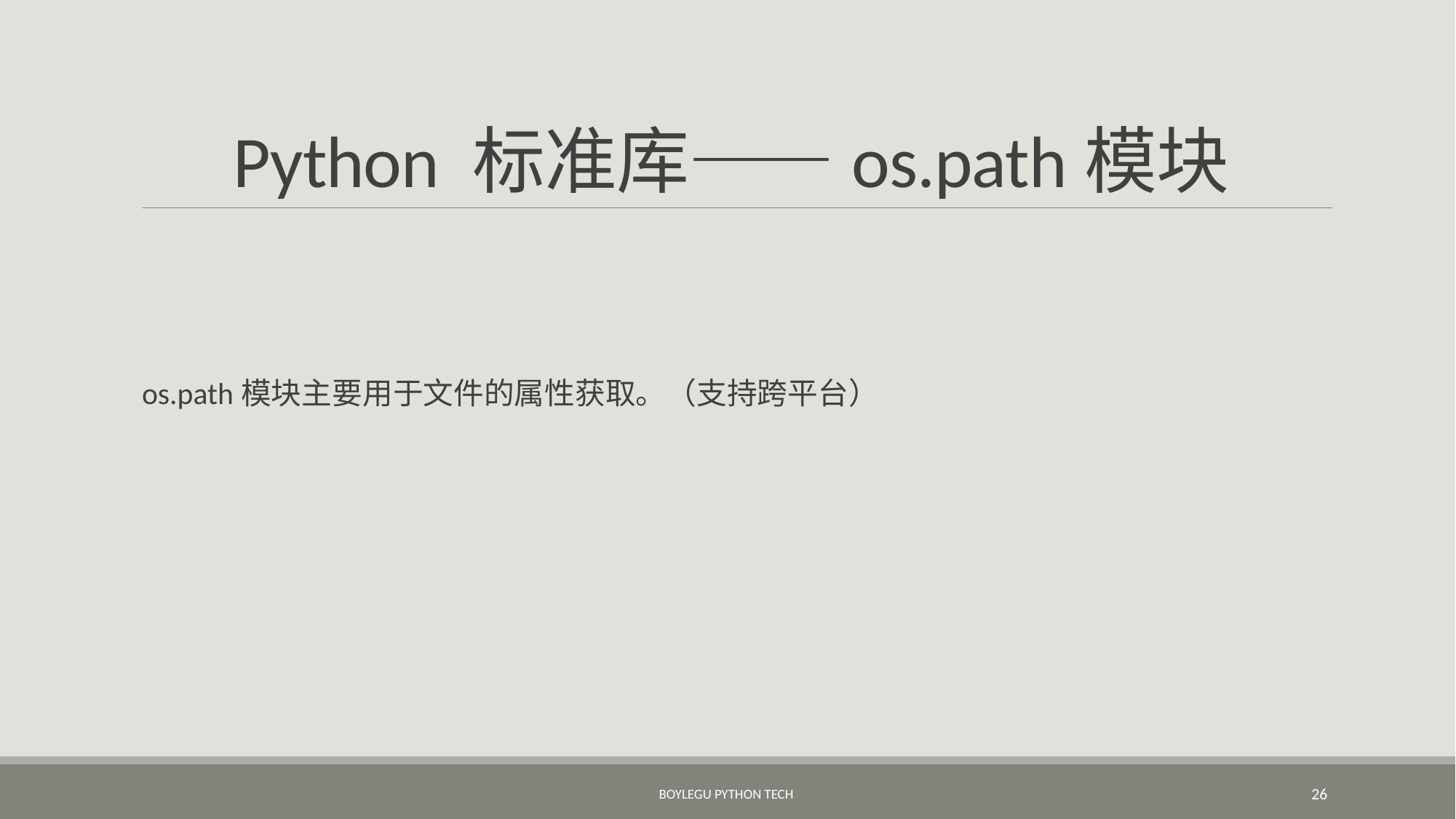

# Python 标准库——os.path模块
os.path模块主要用于文件的属性获取。（支持跨平台）

BoyleGu Python Tech
26